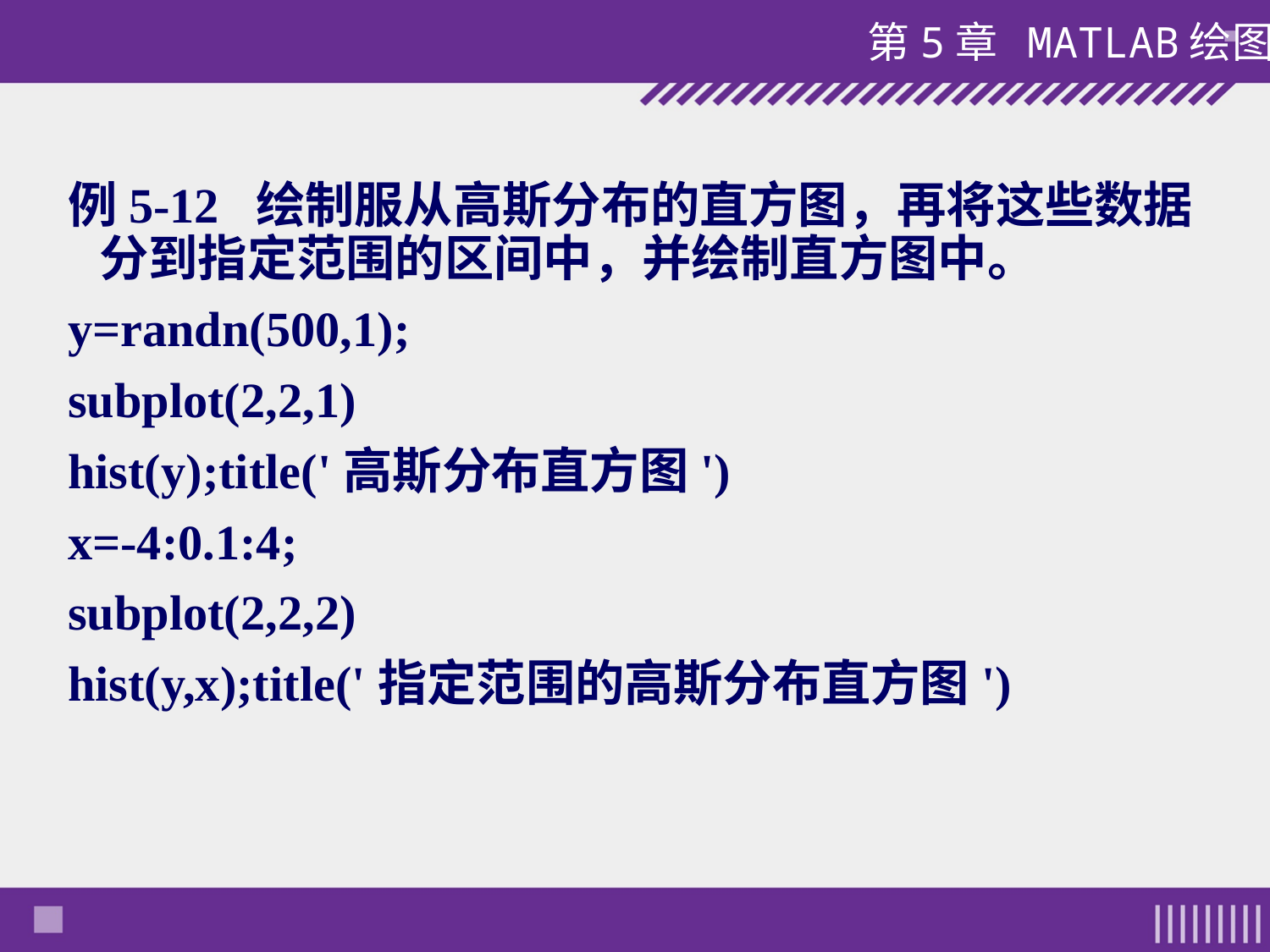

例5-12  绘制服从高斯分布的直方图，再将这些数据分到指定范围的区间中，并绘制直方图中。
y=randn(500,1);
subplot(2,2,1)
hist(y);title('高斯分布直方图')
x=-4:0.1:4;
subplot(2,2,2)
hist(y,x);title('指定范围的高斯分布直方图')